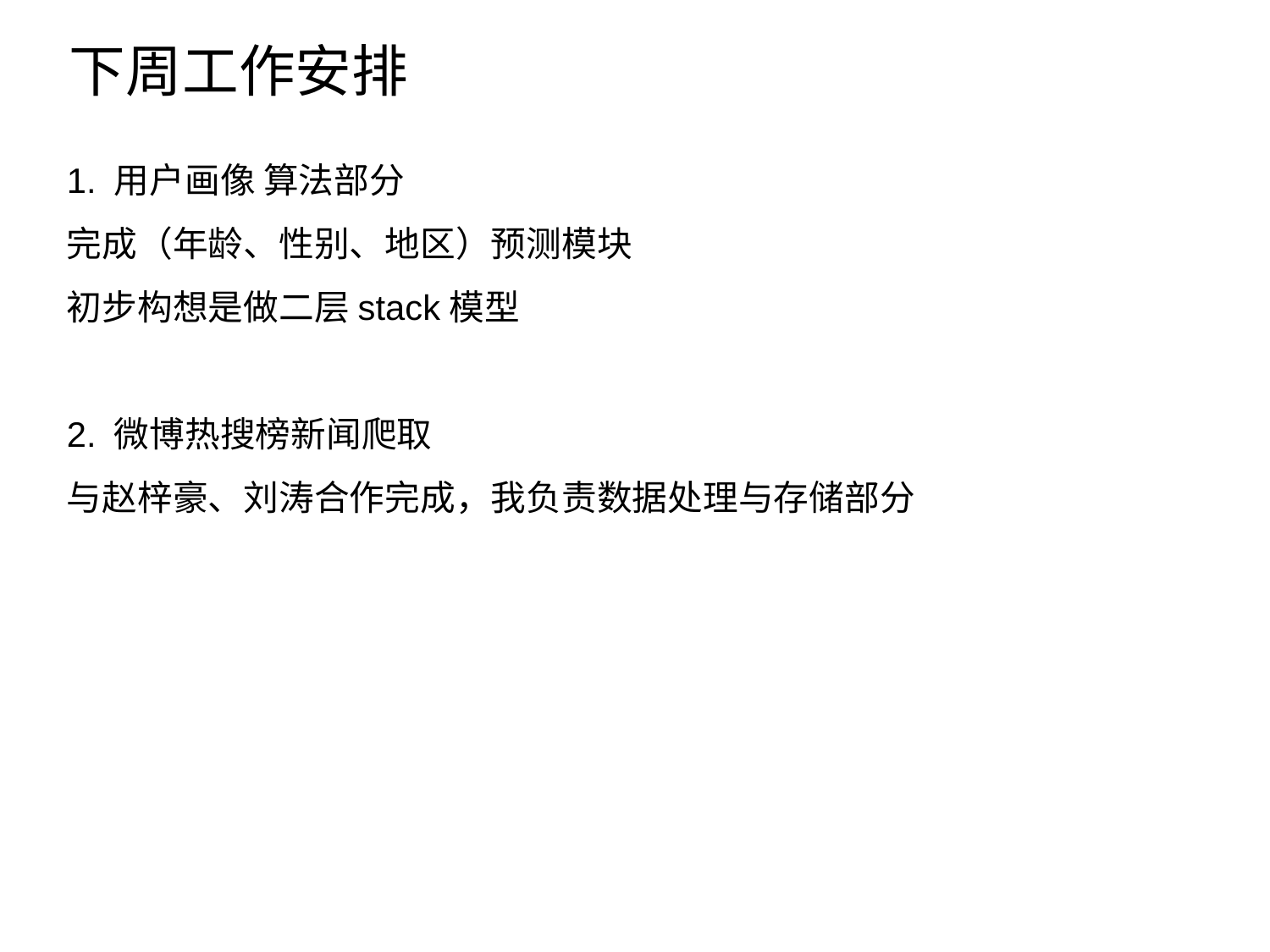

下周工作安排
1. 用户画像 算法部分
完成（年龄、性别、地区）预测模块
初步构想是做二层stack模型

2. 微博热搜榜新闻爬取
与赵梓豪、刘涛合作完成，我负责数据处理与存储部分